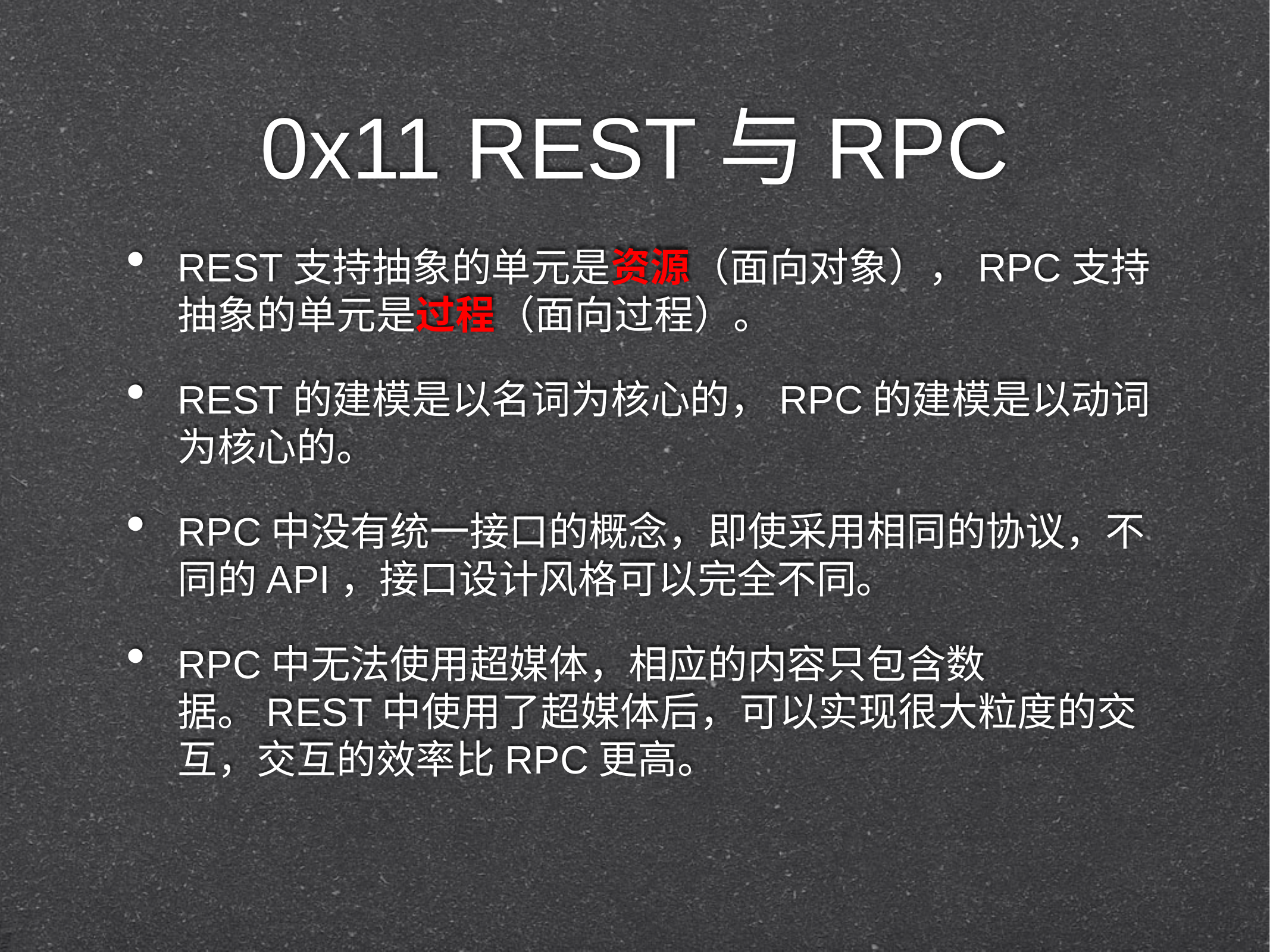

# 0x11 REST与RPC
REST支持抽象的单元是资源（面向对象），RPC支持抽象的单元是过程（面向过程）。
REST的建模是以名词为核心的，RPC的建模是以动词为核心的。
RPC中没有统一接口的概念，即使采用相同的协议，不同的API，接口设计风格可以完全不同。
RPC中无法使用超媒体，相应的内容只包含数据。REST中使用了超媒体后，可以实现很大粒度的交互，交互的效率比RPC更高。